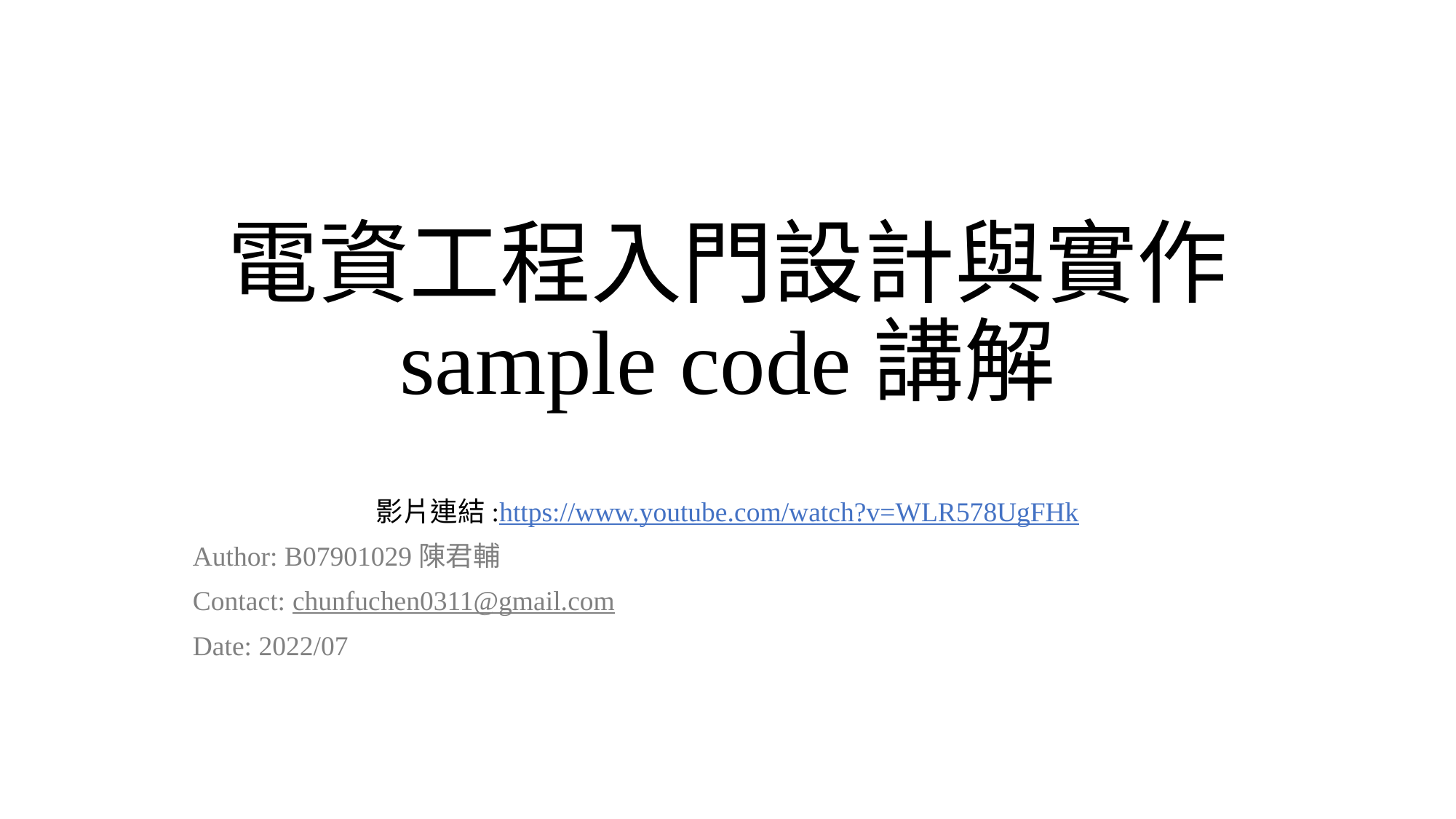

# 電資工程入門設計與實作 sample code講解
影片連結:https://www.youtube.com/watch?v=WLR578UgFHk
Author: B07901029陳君輔
Contact: chunfuchen0311@gmail.com
Date: 2022/07